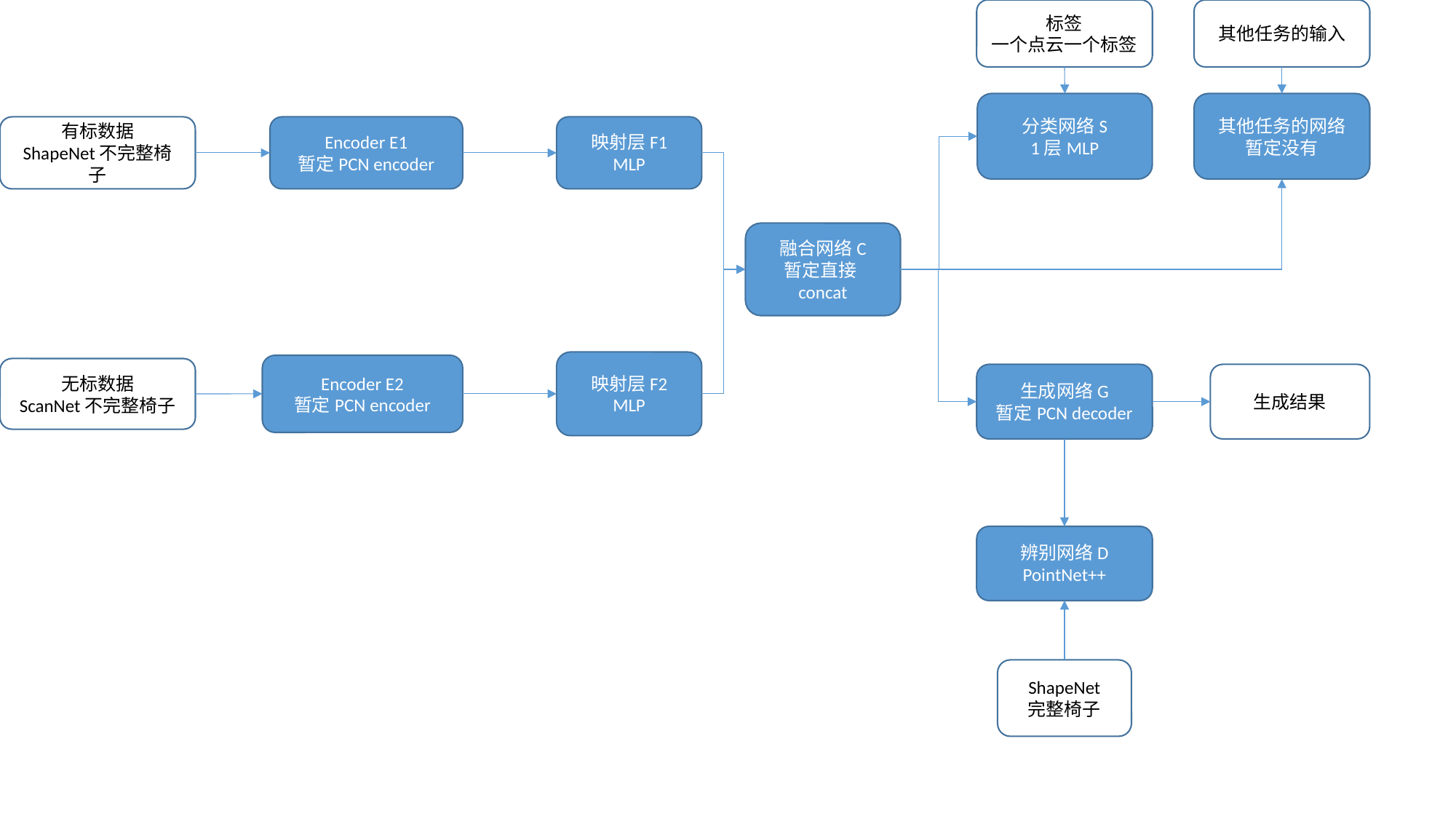

标签
一个点云一个标签
其他任务的输入
分类网络S
1层MLP
其他任务的网络
暂定没有
有标数据
ShapeNet不完整椅子
Encoder E1
暂定PCN encoder
映射层F1
MLP
融合网络C
暂定直接concat
映射层F2
MLP
Encoder E2
暂定PCN encoder
无标数据
ScanNet不完整椅子
生成网络G
暂定PCN decoder
生成结果
辨别网络D
PointNet++
ShapeNet
完整椅子